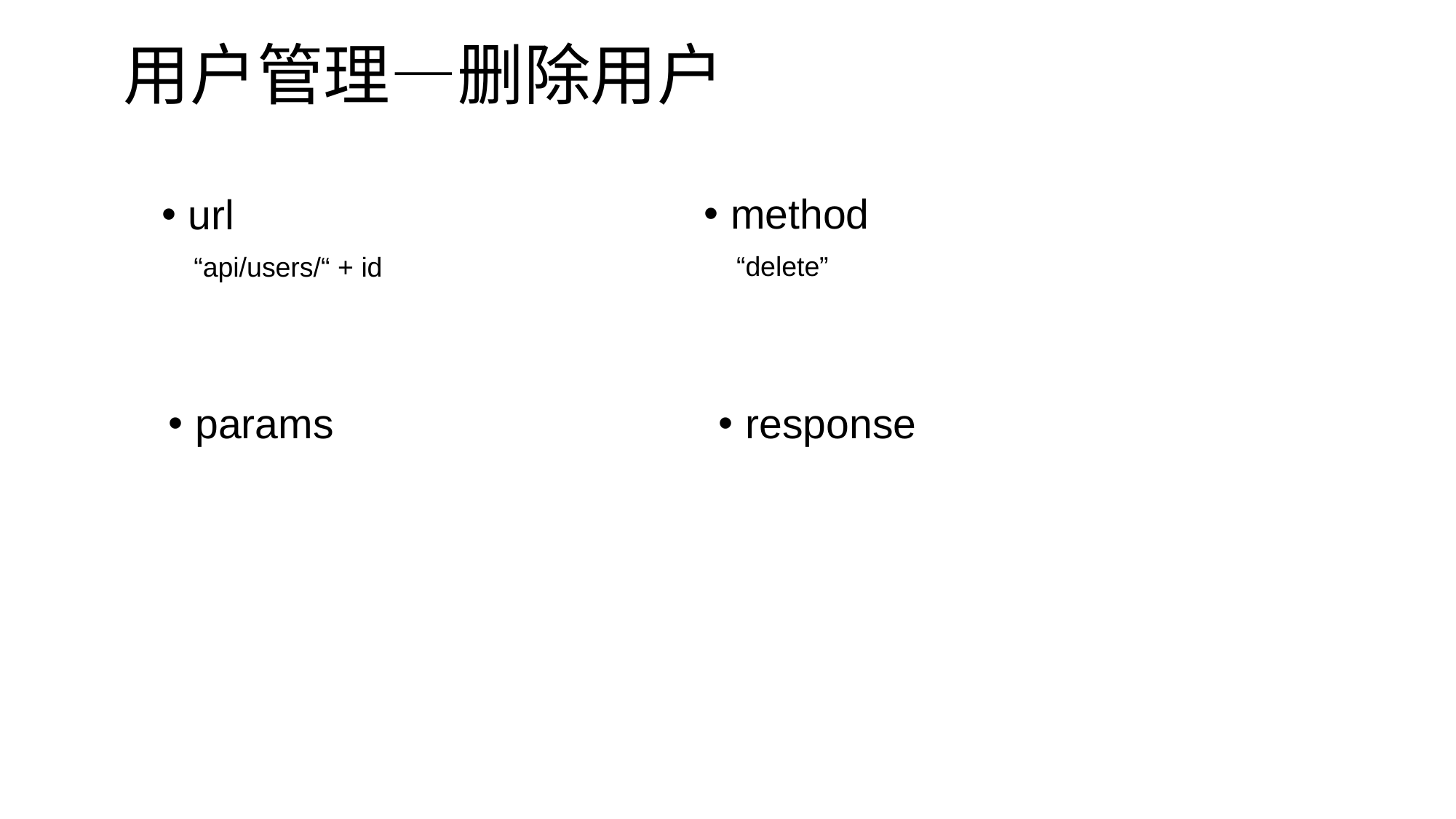

# 用户管理—删除用户
method
url
“delete”
“api/users/“ + id
params
response